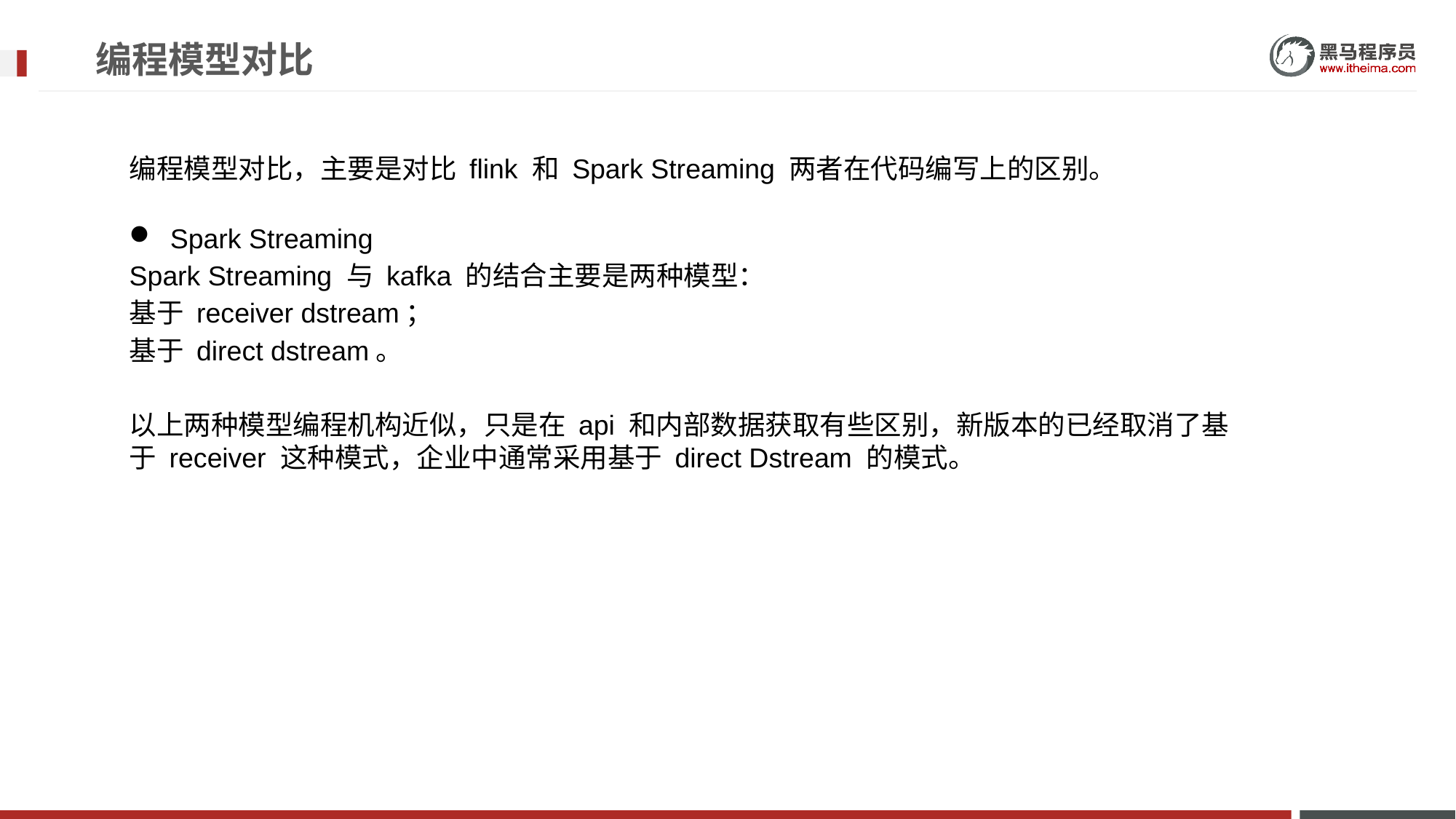

# 编程模型对比

编程模型对比，主要是对比 flink 和 Spark Streaming 两者在代码编写上的区别。

Spark Streaming
Spark Streaming 与 kafka 的结合主要是两种模型：
基于 receiver dstream；
基于 direct dstream。

以上两种模型编程机构近似，只是在 api 和内部数据获取有些区别，新版本的已经取消了基于 receiver 这种模式，企业中通常采用基于 direct Dstream 的模式。